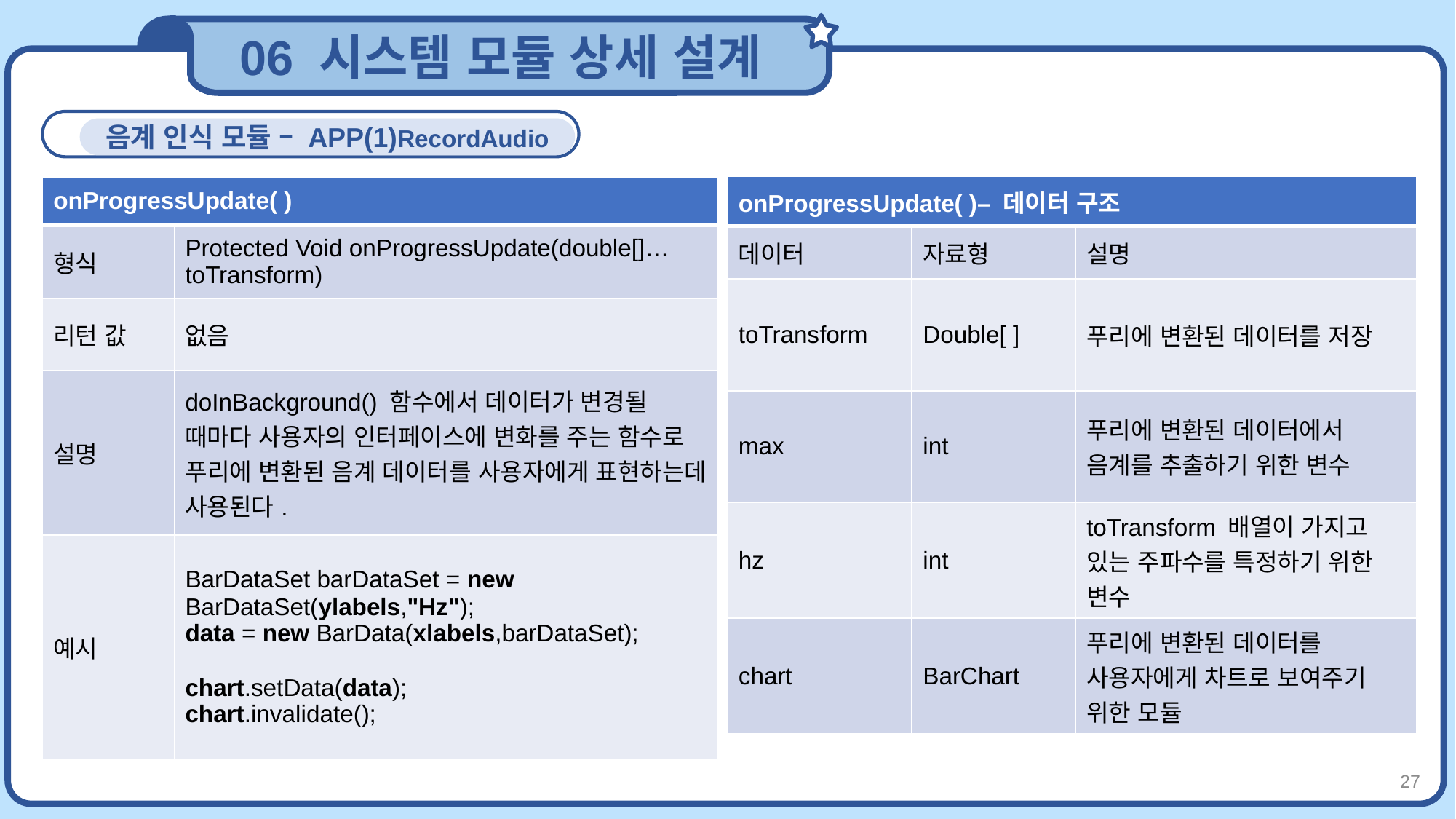

06 시스템 모듈 상세 설계

CONTENTS
음계 인식 모듈 – APP(1)RecordAudio
| onProgressUpdate( )– 데이터 구조 |  |  |
| --- | --- | --- |
| 데이터 | 자료형 | 설명 |
| toTransform | Double[ ] | 푸리에 변환된 데이터를 저장 |
| max | int | 푸리에 변환된 데이터에서 음계를 추출하기 위한 변수 |
| hz | int | toTransform 배열이 가지고 있는 주파수를 특정하기 위한 변수 |
| chart | BarChart | 푸리에 변환된 데이터를 사용자에게 차트로 보여주기 위한 모듈 |
| onProgressUpdate( ) |  |
| --- | --- |
| 형식 | Protected Void onProgressUpdate(double[]… toTransform) |
| 리턴 값 | 없음 |
| 설명 | doInBackground() 함수에서 데이터가 변경될 때마다 사용자의 인터페이스에 변화를 주는 함수로 푸리에 변환된 음계 데이터를 사용자에게 표현하는데 사용된다. |
| 예시 | BarDataSet barDataSet = new BarDataSet(ylabels,"Hz"); data = new BarData(xlabels,barDataSet); chart.setData(data); chart.invalidate(); |
27